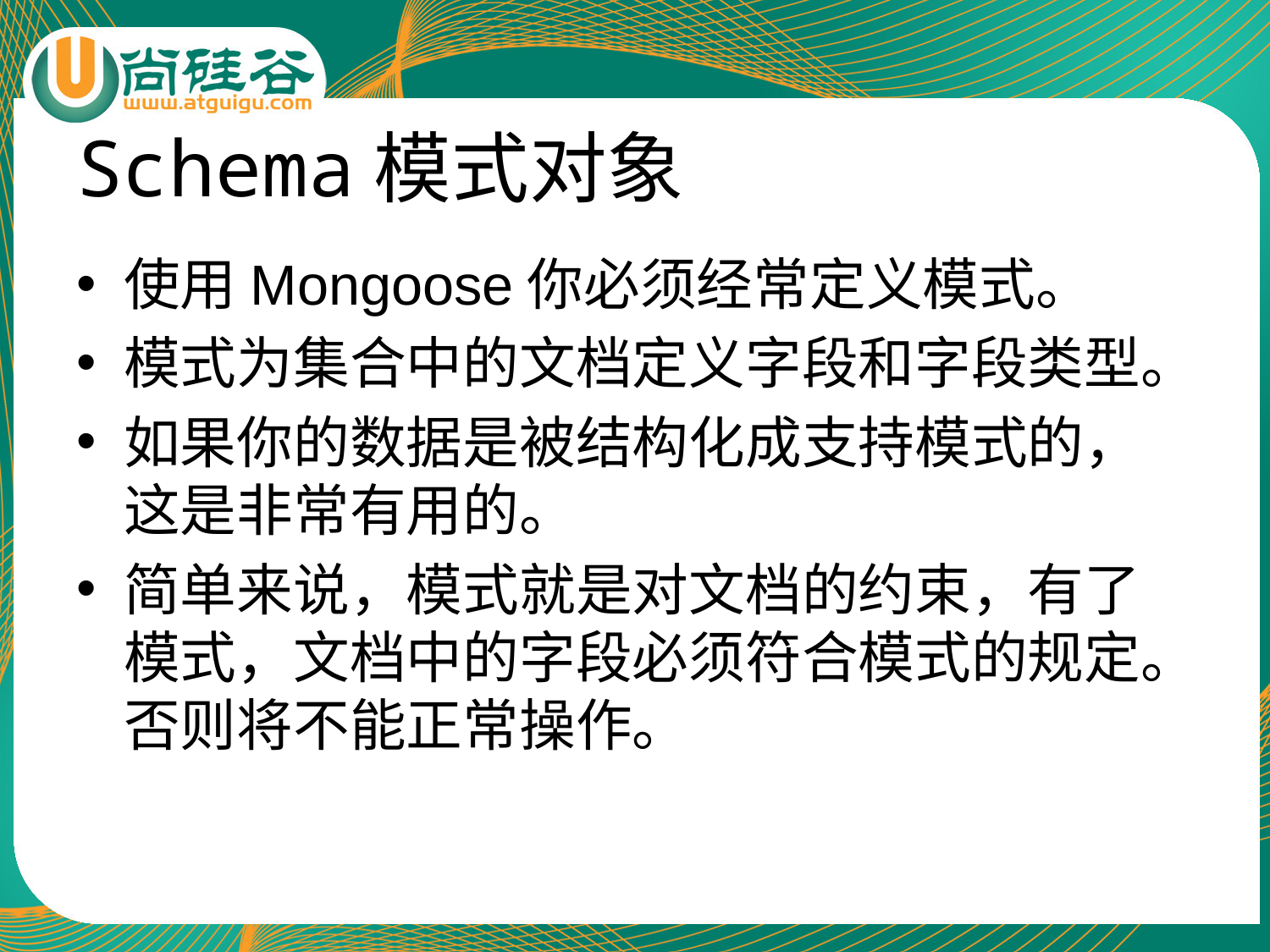

# Schema模式对象
使用Mongoose你必须经常定义模式。
模式为集合中的文档定义字段和字段类型。
如果你的数据是被结构化成支持模式的，这是非常有用的。
简单来说，模式就是对文档的约束，有了模式，文档中的字段必须符合模式的规定。否则将不能正常操作。